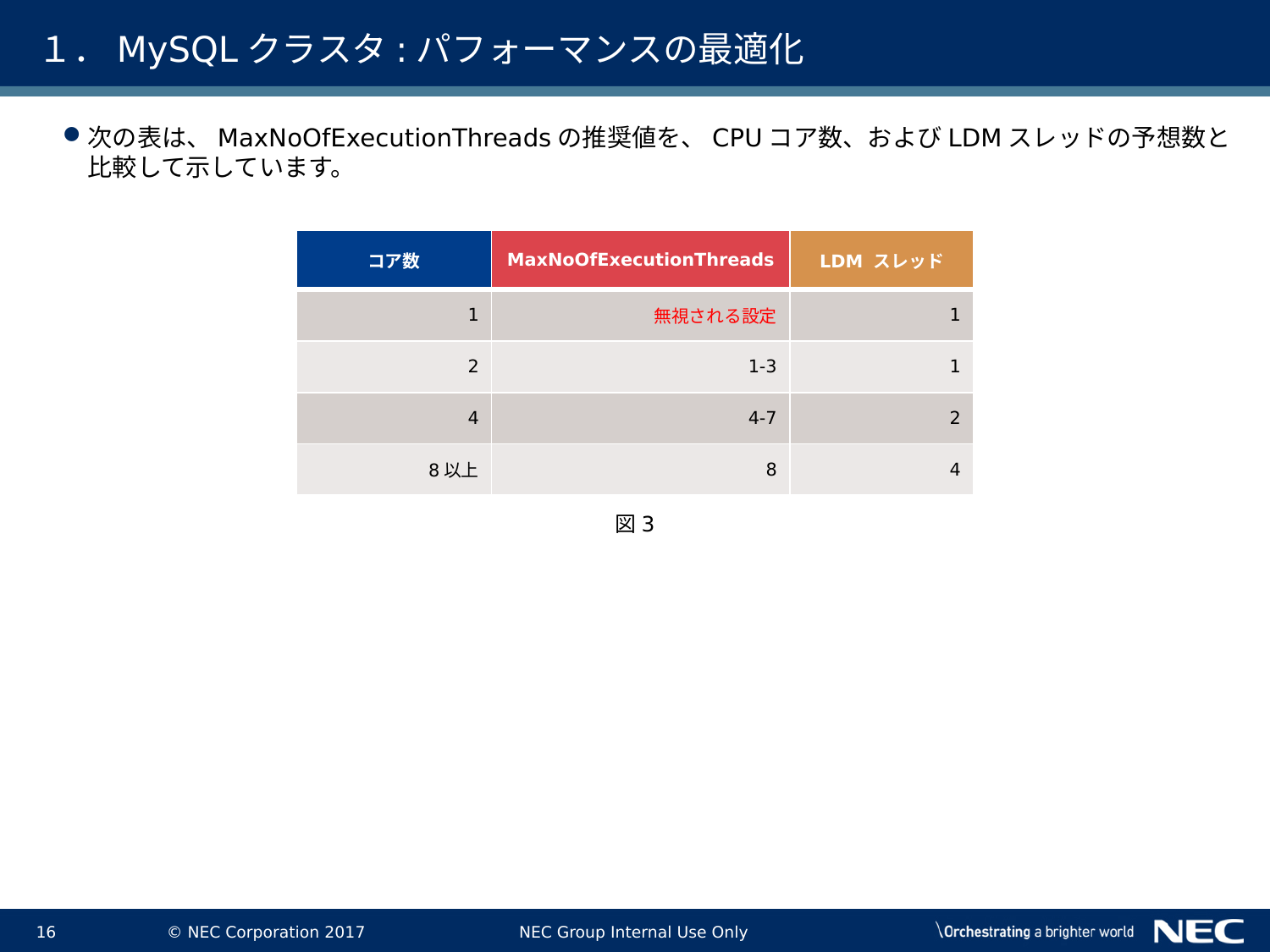

# １．MySQLクラスタ:パフォーマンスの最適化
次の表は、MaxNoOfExecutionThreadsの推奨値を、CPUコア数、およびLDMスレッドの予想数と比較して示しています。

| コア数 | MaxNoOfExecutionThreads | LDM スレッド |
| --- | --- | --- |
| 1 | 無視される設定 | 1 |
| 2 | 1-3 | 1 |
| 4 | 4-7 | 2 |
| 8以上 | 8 | 4 |
図3